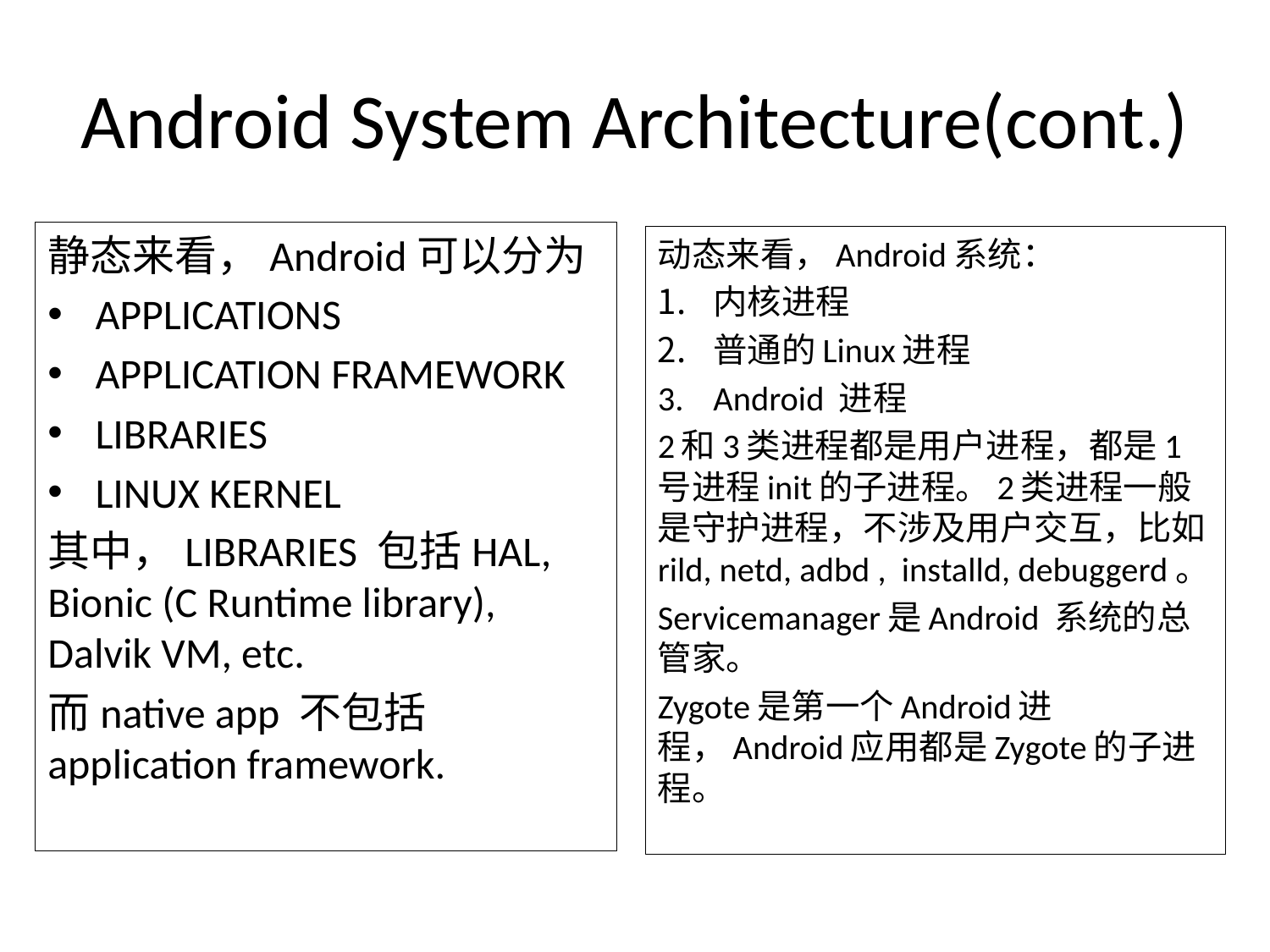

# Android System Architecture(cont.)
静态来看，Android可以分为
APPLICATIONS
APPLICATION FRAMEWORK
LIBRARIES
LINUX KERNEL
其中，LIBRARIES 包括HAL, Bionic (C Runtime library), Dalvik VM, etc.
而native app 不包括application framework.
动态来看，Android系统：
内核进程
普通的Linux进程
Android 进程
2和3类进程都是用户进程，都是1号进程init的子进程。2类进程一般是守护进程，不涉及用户交互，比如rild, netd, adbd ,  installd, debuggerd。
Servicemanager是Android 系统的总管家。
Zygote是第一个Android进程，Android应用都是Zygote的子进程。